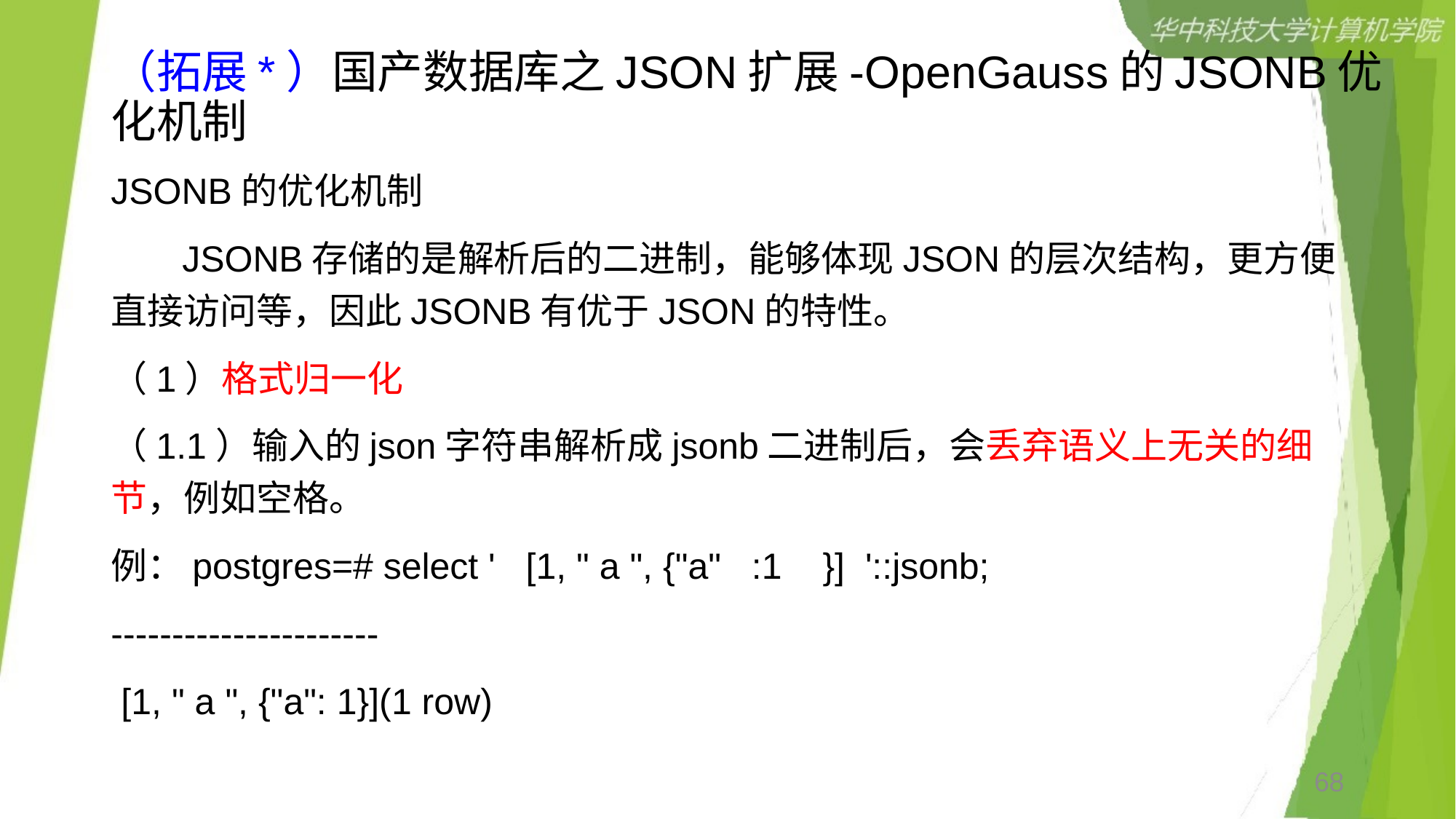

# （拓展*）国产数据库之JSON扩展-OpenGauss的JSONB优化机制
JSONB的优化机制
       JSONB存储的是解析后的二进制，能够体现JSON的层次结构，更方便直接访问等，因此JSONB有优于JSON的特性。
（1）格式归一化
（1.1）输入的json字符串解析成jsonb二进制后，会丢弃语义上无关的细节，例如空格。
例：postgres=# select '   [1, " a ", {"a"   :1    }]  '::jsonb;
----------------------
 [1, " a ", {"a": 1}](1 row)

68